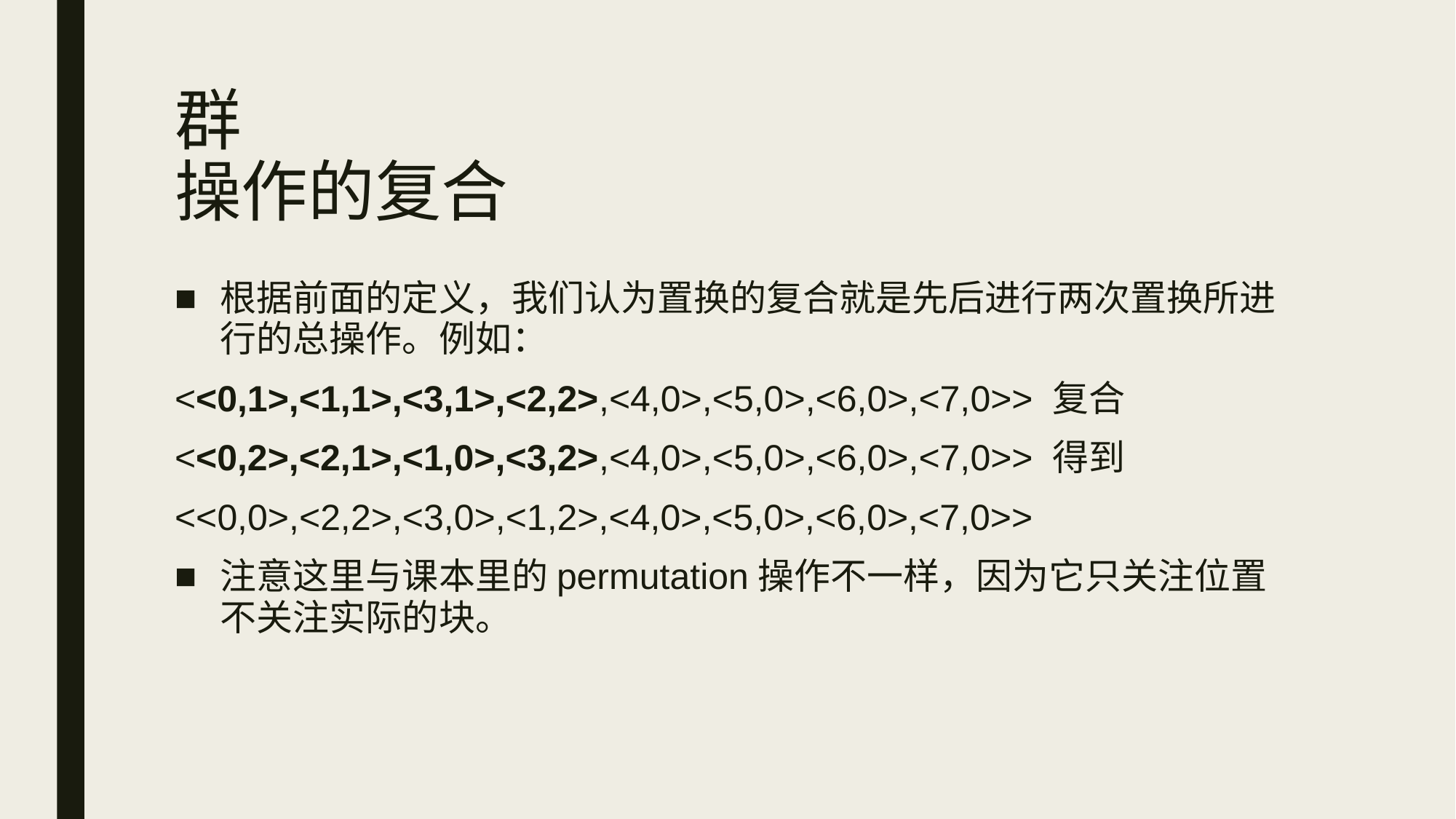

# 群 操作的复合
根据前面的定义，我们认为置换的复合就是先后进行两次置换所进行的总操作。例如：
<<0,1>,<1,1>,<3,1>,<2,2>,<4,0>,<5,0>,<6,0>,<7,0>> 复合
<<0,2>,<2,1>,<1,0>,<3,2>,<4,0>,<5,0>,<6,0>,<7,0>> 得到
<<0,0>,<2,2>,<3,0>,<1,2>,<4,0>,<5,0>,<6,0>,<7,0>>
注意这里与课本里的permutation操作不一样，因为它只关注位置不关注实际的块。